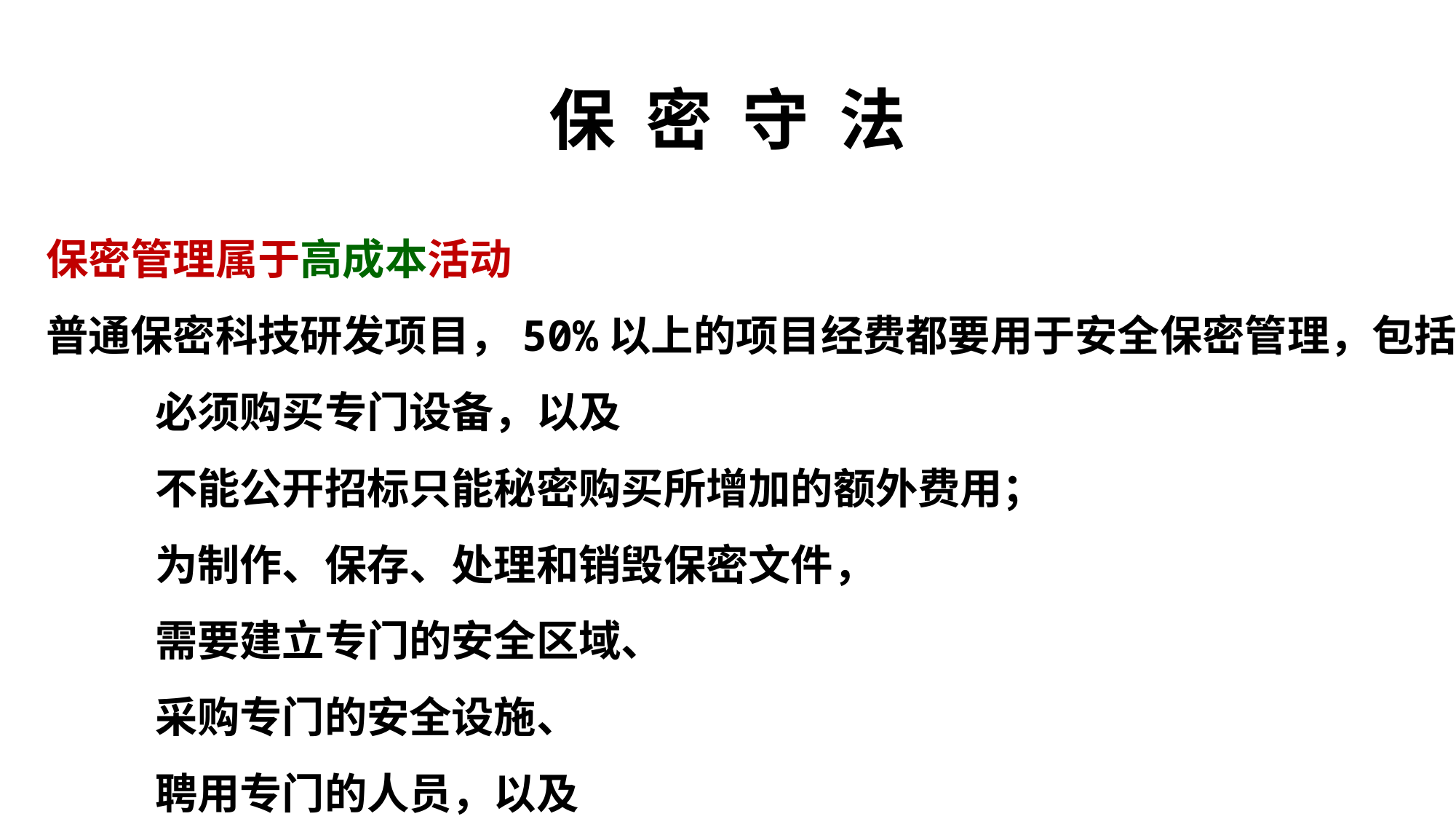

# 保  密  守  法
保密管理属于高成本活动
普通保密科技研发项目，50%以上的项目经费都要用于安全保密管理，包括
	必须购买专门设备，以及
	不能公开招标只能秘密购买所增加的额外费用；
	为制作、保存、处理和销毁保密文件，
	需要建立专门的安全区域、
	采购专门的安全设施、
	聘用专门的人员，以及